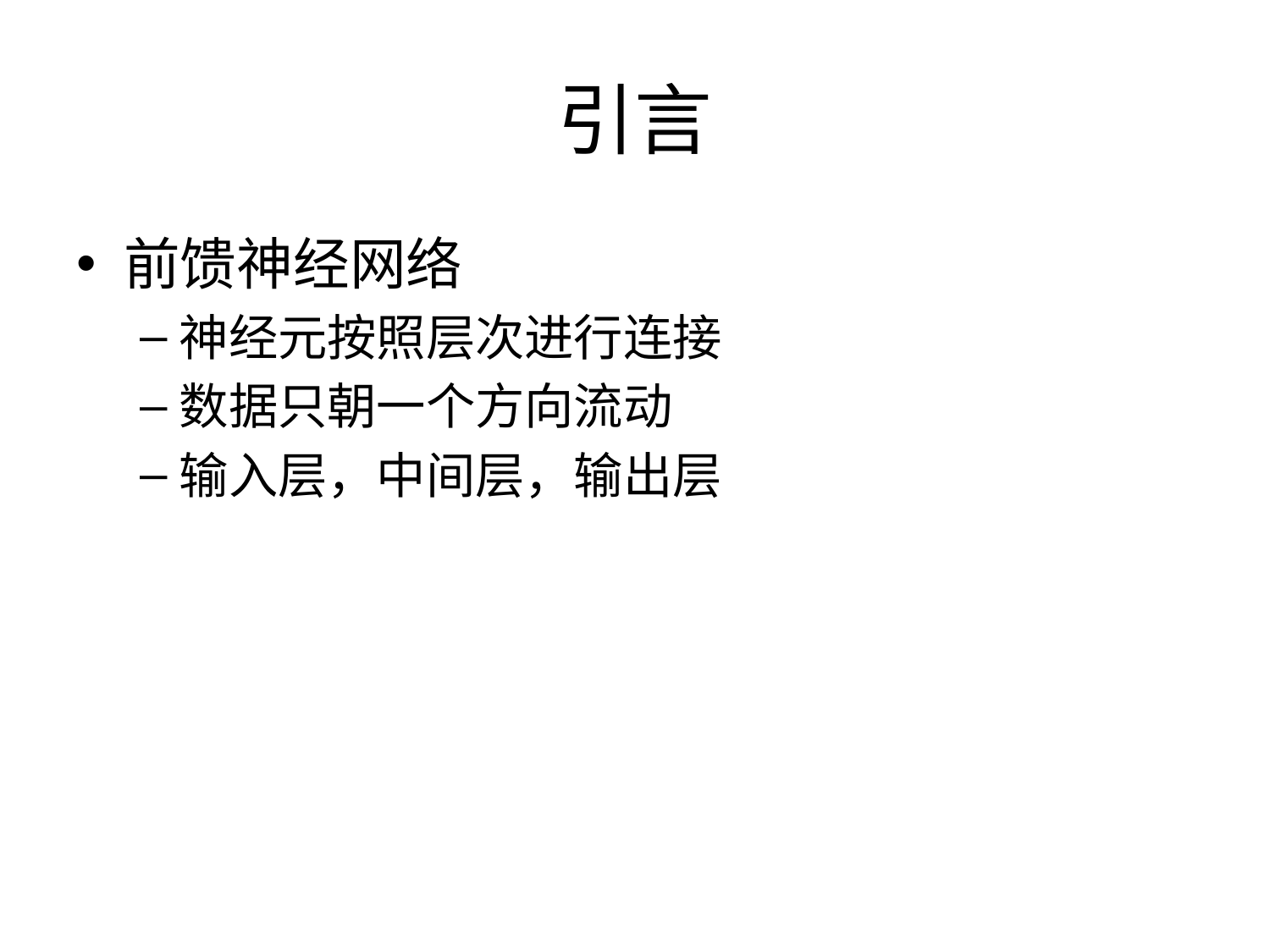

# 引言
前馈神经网络
神经元按照层次进行连接
数据只朝一个方向流动
输入层，中间层，输出层